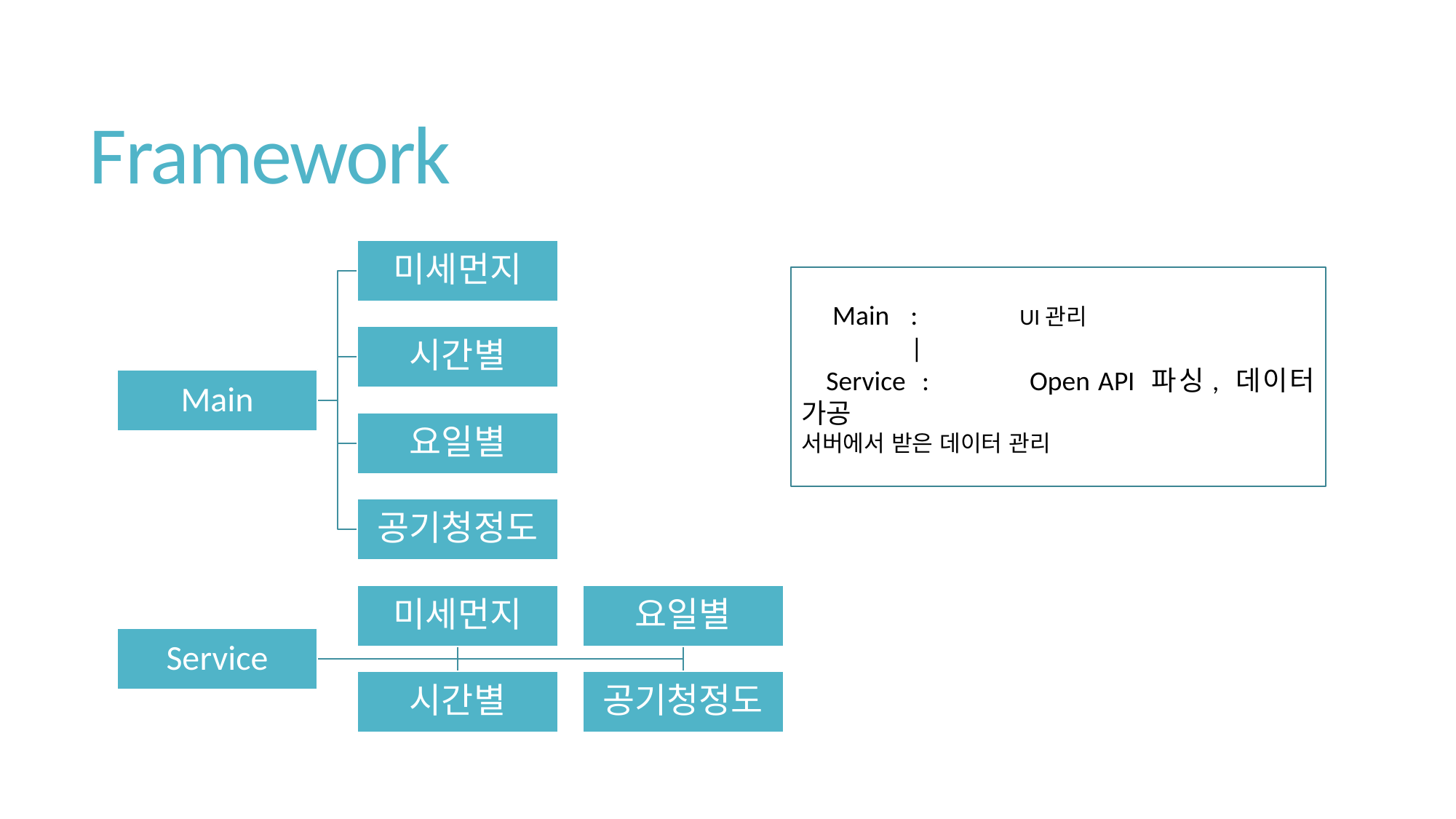

# Framework
Main
미세먼지
시간별
요일별
공기청정도
Service
미세먼지
시간별
요일별
공기청정도
     Main	:	UI관리
	|
   Service  :	Open API 파싱, 데이터 가공
서버에서 받은 데이터 관리